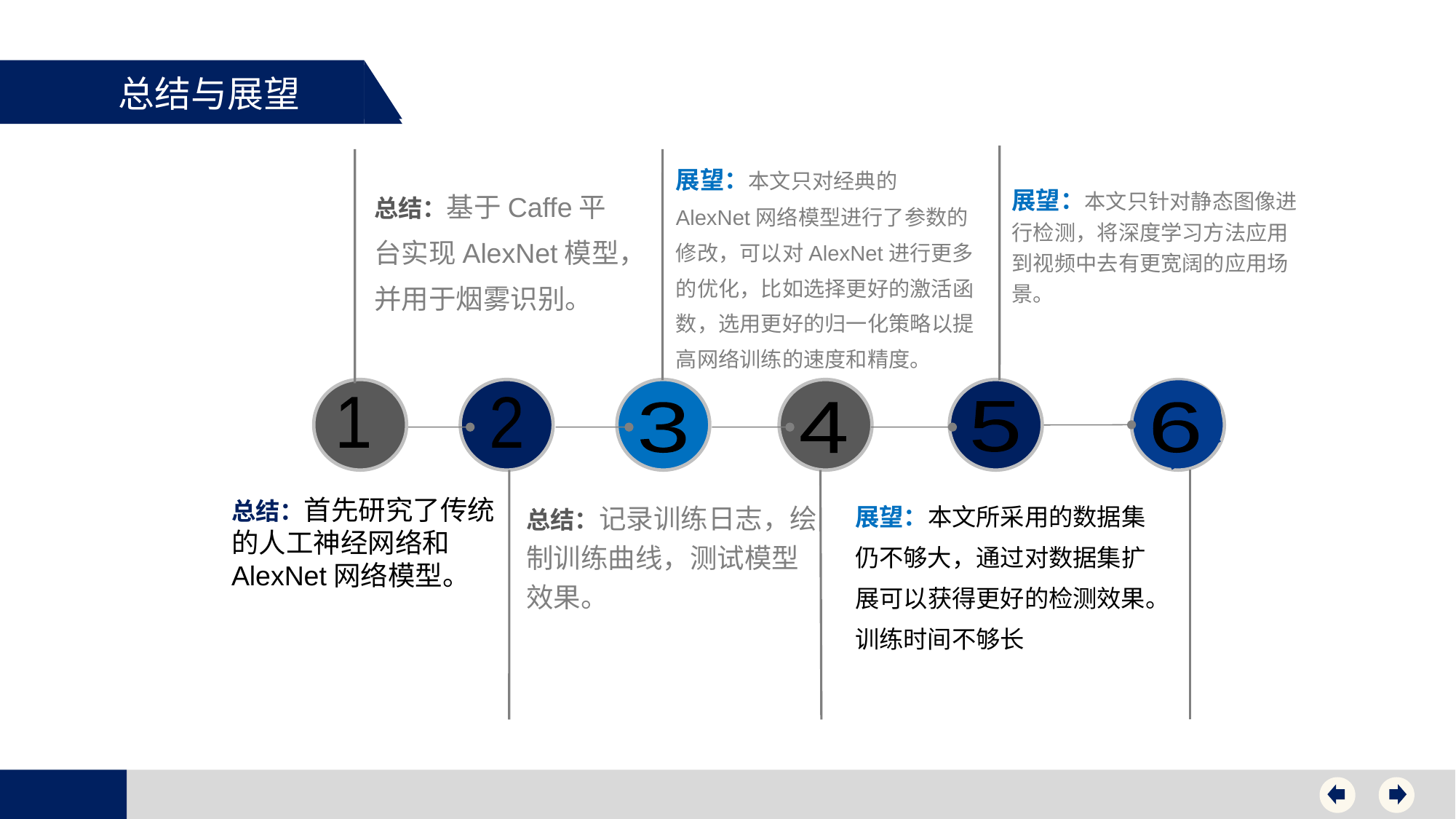

总结与展望

6.论文总结
展望：本文只针对静态图像进行检测，将深度学习方法应用到视频中去有更宽阔的应用场景。

5

展望：本文只对经典的AlexNet网络模型进行了参数的修改，可以对AlexNet进行更多的优化，比如选择更好的激活函数，选用更好的归一化策略以提高网络训练的速度和精度。

3

总结：基于Caffe平台实现AlexNet模型，并用于烟雾识别。

1

总结：首先研究了传统的人工神经网络和AlexNet网络模型。

2

4

总结：记录训练日志，绘制训练曲线，测试模型效果。

6

展望：本文所采用的数据集仍不够大，通过对数据集扩展可以获得更好的检测效果。训练时间不够长